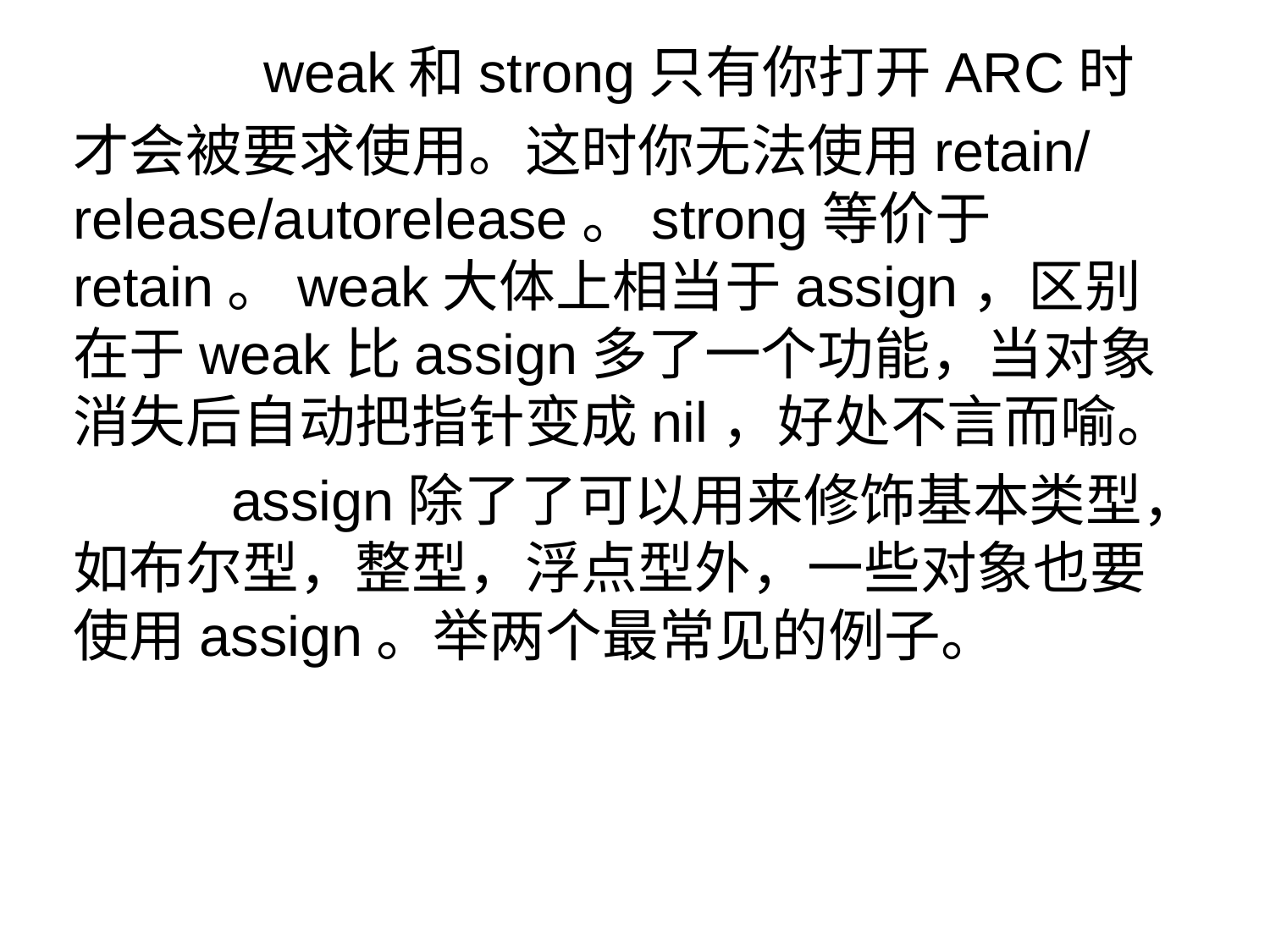

weak和strong只有你打开ARC时
才会被要求使用。这时你无法使用retain/release/autorelease。strong等价于retain。weak大体上相当于assign，区别在于weak比assign多了一个功能，当对象消失后自动把指针变成nil，好处不言而喻。
	  assign除了了可以用来修饰基本类型，如布尔型，整型，浮点型外，一些对象也要使用assign。举两个最常见的例子。